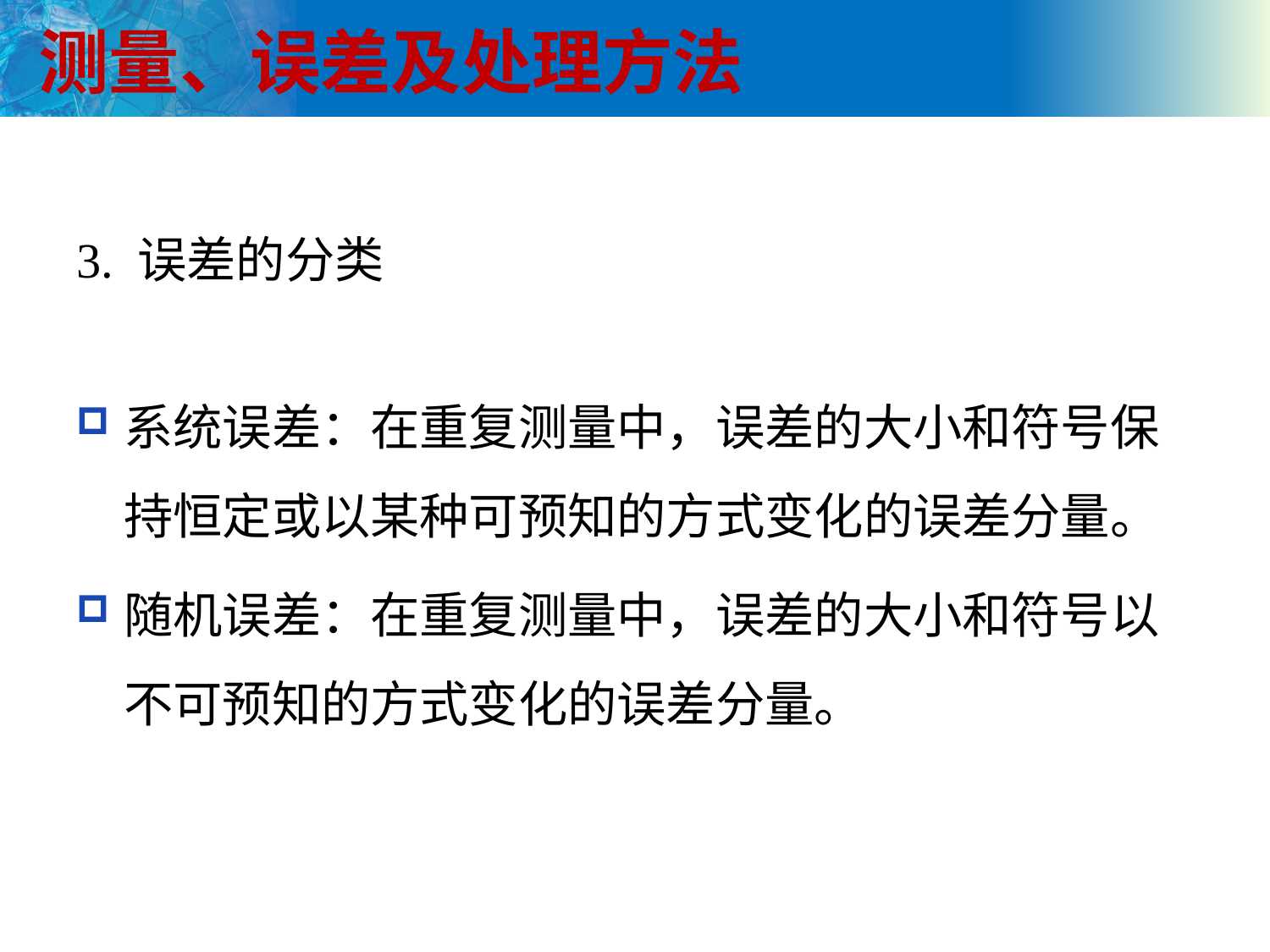

# 测量、误差及处理方法
3. 误差的分类

系统误差：在重复测量中，误差的大小和符号保持恒定或以某种可预知的方式变化的误差分量。
随机误差：在重复测量中，误差的大小和符号以不可预知的方式变化的误差分量。

42